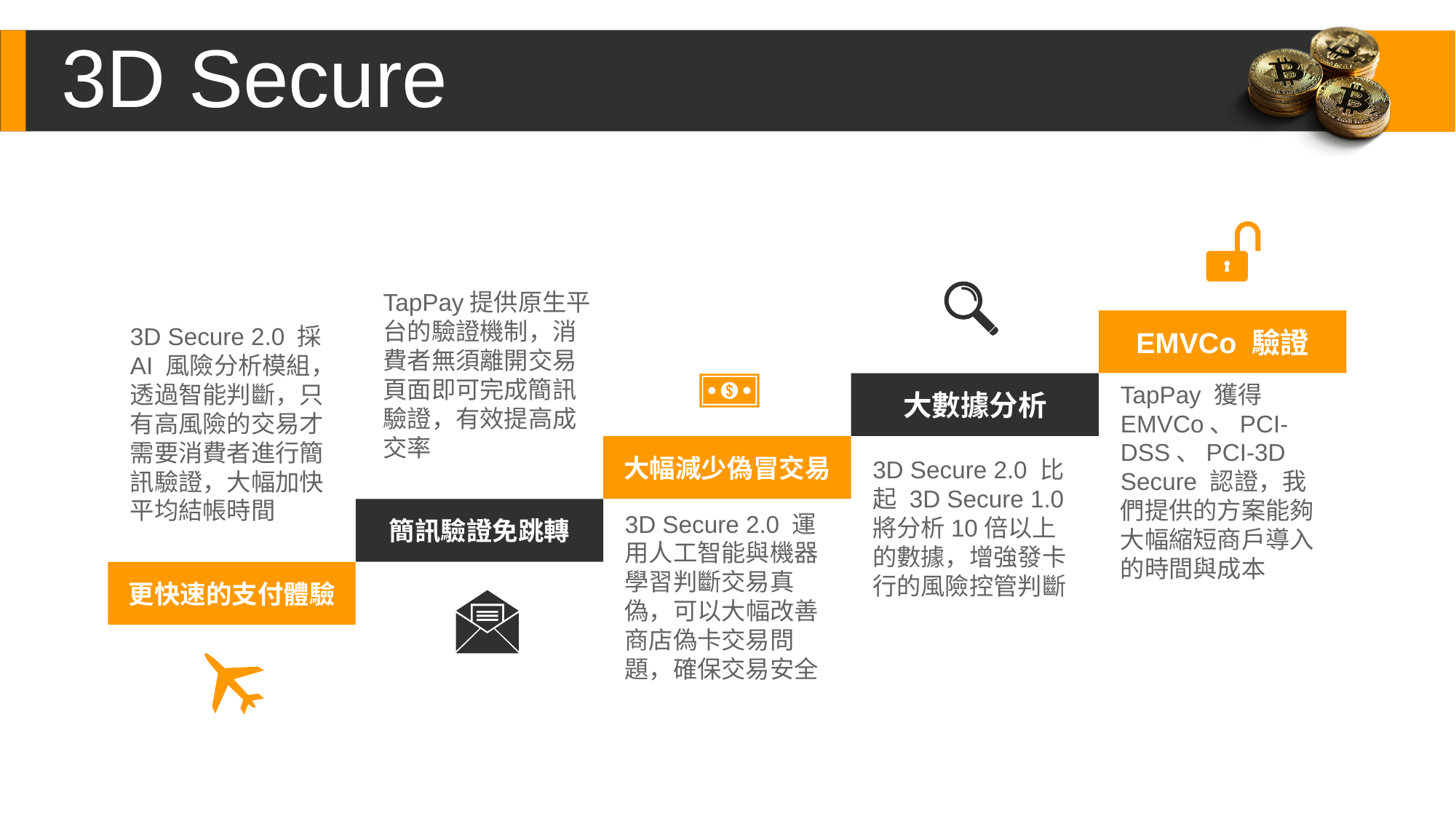

3D Secure

TapPay提供原生平台的驗證機制，消費者無須離開交易頁面即可完成簡訊驗證，有效提高成交率

EMVCo 驗證
大數據分析
大幅減少偽冒交易
簡訊驗證免跳轉
更快速的支付體驗
3D Secure 2.0 採 AI 風險分析模組，透過智能判斷，只有高風險的交易才需要消費者進行簡訊驗證，大幅加快平均結帳時間

TapPay 獲得 EMVCo、PCI-DSS、PCI-3D Secure 認證，我們提供的方案能夠大幅縮短商戶導入的時間與成本
3D Secure 2.0 比起 3D Secure 1.0 將分析10倍以上的數據，增強發卡行的風險控管判斷
3D Secure 2.0 運用人工智能與機器學習判斷交易真偽，可以大幅改善商店偽卡交易問題，確保交易安全